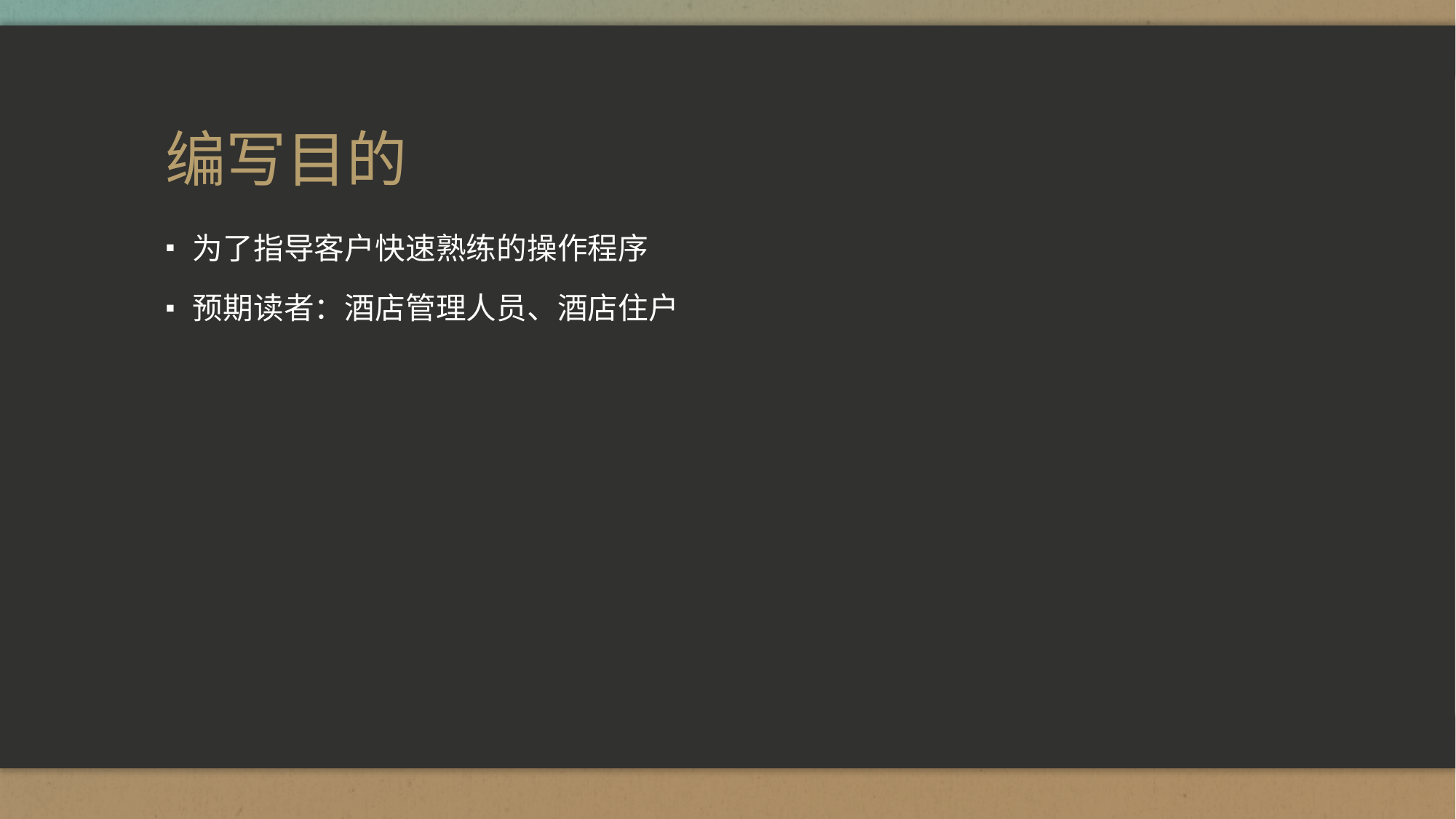

# 编写目的
为了指导客户快速熟练的操作程序
预期读者：酒店管理人员、酒店住户